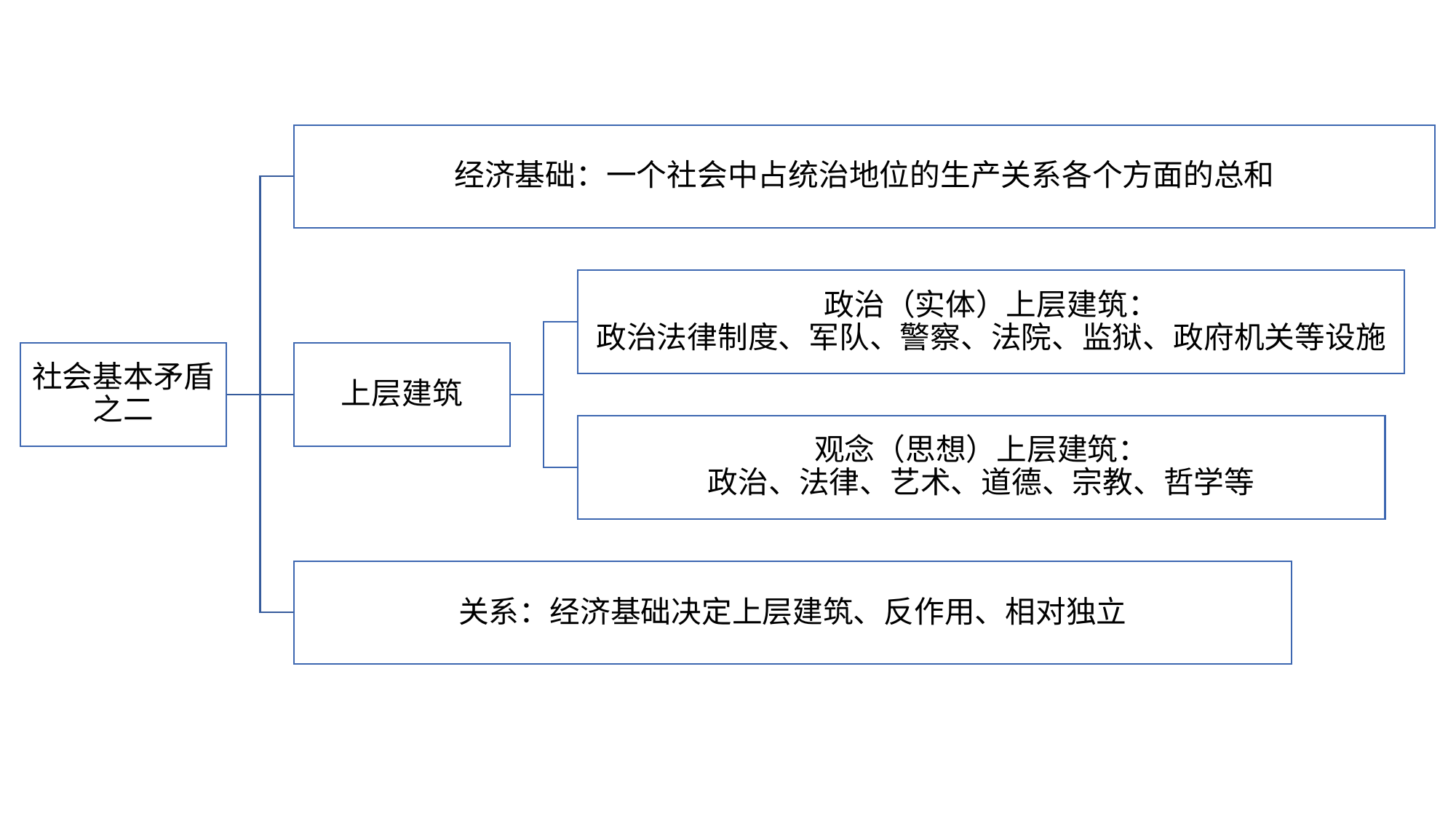

社会基本矛盾之二
经济基础：一个社会中占统治地位的生产关系各个方面的总和
上层建筑
政治（实体）上层建筑：
政治法律制度、军队、警察、法院、监狱、政府机关等设施
观念（思想）上层建筑：
政治、法律、艺术、道德、宗教、哲学等
关系：经济基础决定上层建筑、反作用、相对独立